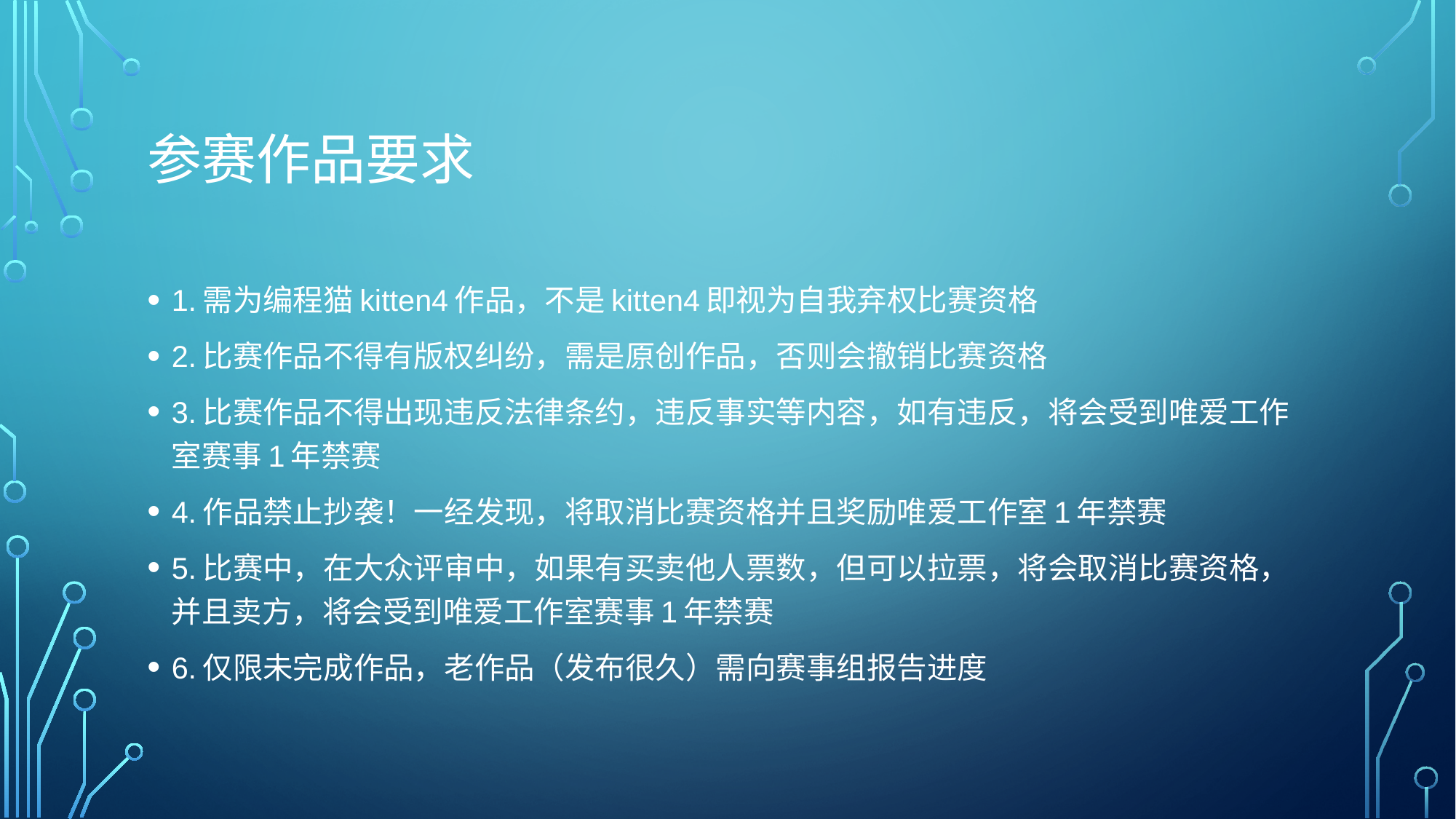

# 参赛作品要求
1.需为编程猫kitten4作品，不是kitten4即视为自我弃权比赛资格
2.比赛作品不得有版权纠纷，需是原创作品，否则会撤销比赛资格
3.比赛作品不得出现违反法律条约，违反事实等内容，如有违反，将会受到唯爱工作室赛事1年禁赛
4.作品禁止抄袭！一经发现，将取消比赛资格并且奖励唯爱工作室1年禁赛
5.比赛中，在大众评审中，如果有买卖他人票数，但可以拉票，将会取消比赛资格，并且卖方，将会受到唯爱工作室赛事1年禁赛
6.仅限未完成作品，老作品（发布很久）需向赛事组报告进度